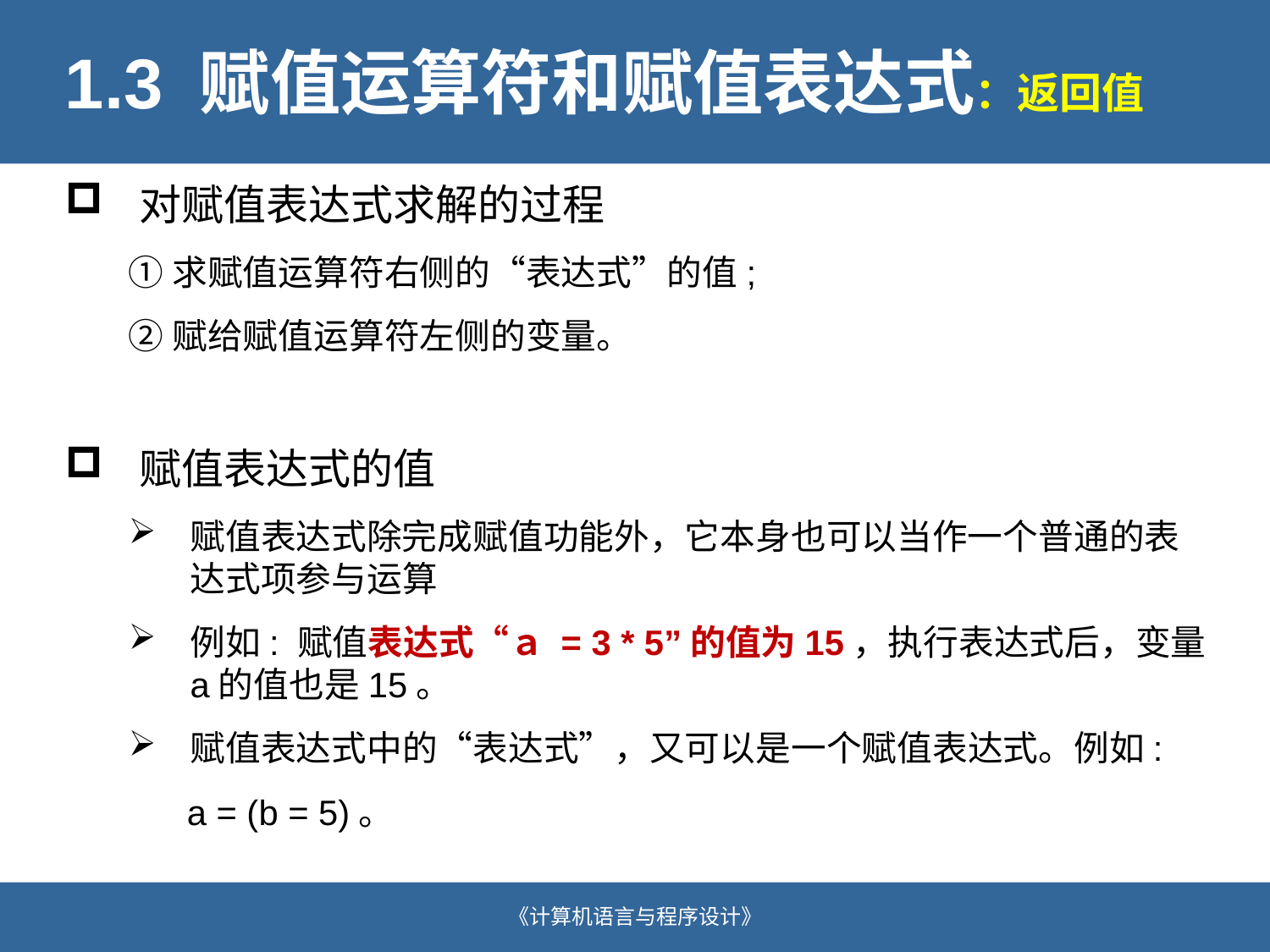

# 1.3 赋值运算符和赋值表达式：返回值
对赋值表达式求解的过程
①求赋值运算符右侧的“表达式”的值;
②赋给赋值运算符左侧的变量。

赋值表达式的值
赋值表达式除完成赋值功能外，它本身也可以当作一个普通的表达式项参与运算
例如: 赋值表达式“ａ = 3 * 5”的值为15，执行表达式后，变量a的值也是15。
赋值表达式中的“表达式”，又可以是一个赋值表达式。例如:
      a = (b = 5)。

《计算机语言与程序设计》
31